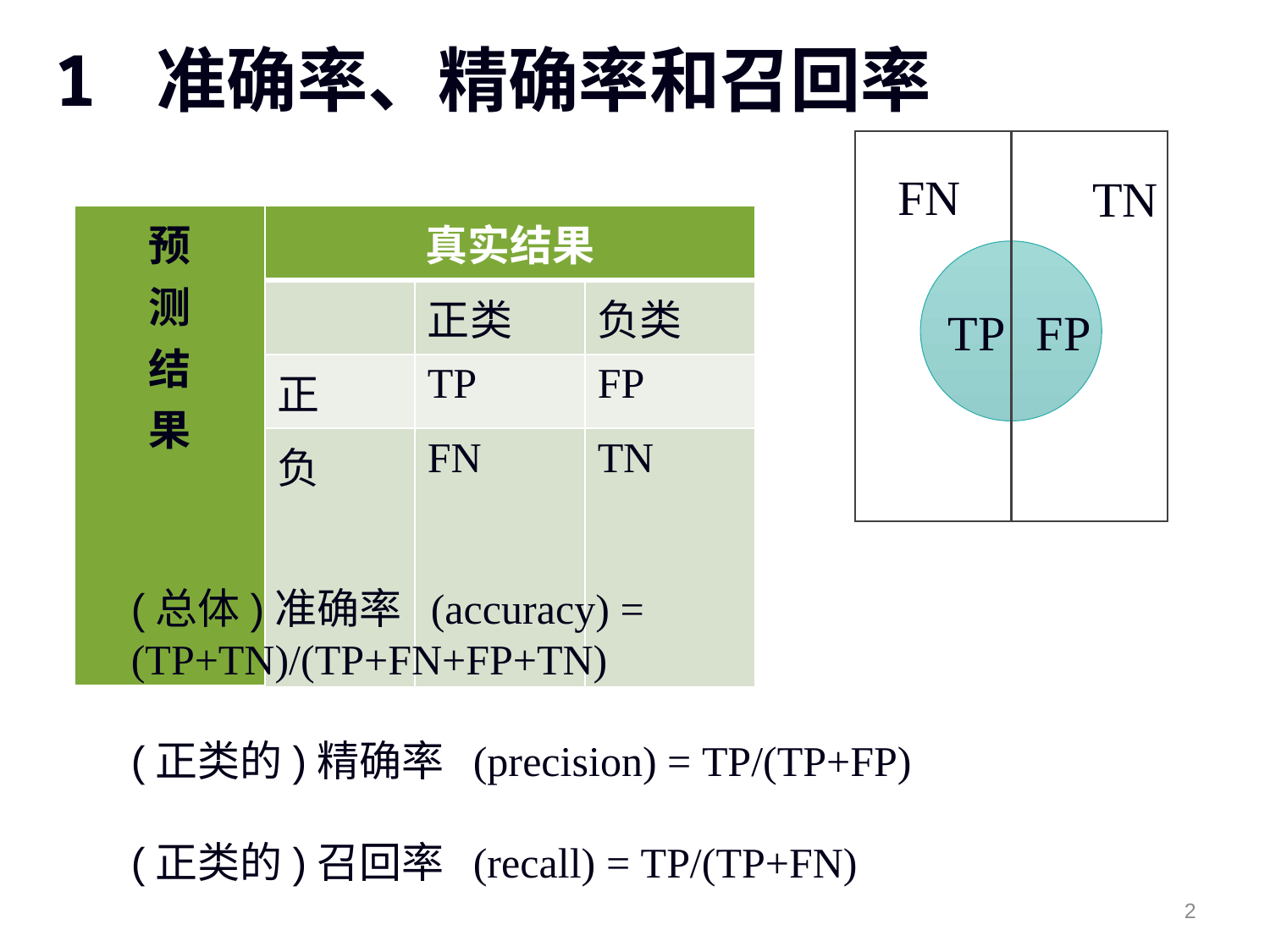

# 1 准确率、精确率和召回率

FN
TN
TP
FP
| 预 测 结 果 | 真实结果 |  |  |
| --- | --- | --- | --- |
|  |  | 正类 | 负类 |
|  | 正 | TP | FP |
|  | 负 | FN | TN |
(总体)准确率  (accuracy) = (TP+TN)/(TP+FN+FP+TN)
(正类的)精确率  (precision) = TP/(TP+FP)

(正类的)召回率  (recall) = TP/(TP+FN)